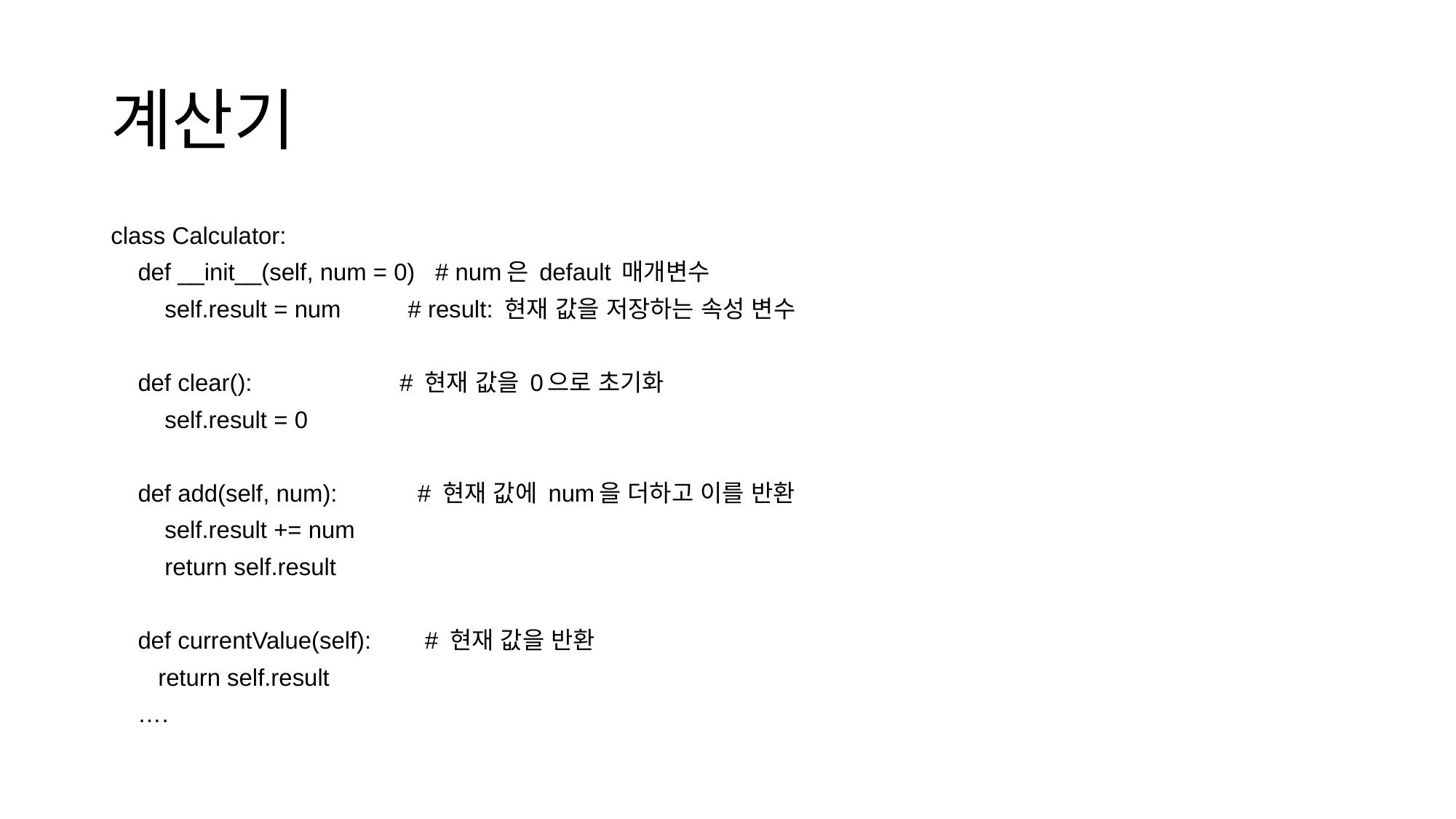

# 계산기
class Calculator:
    def __init__(self, num = 0)   # num은 default 매개변수
        self.result = num          # result: 현재 값을 저장하는 속성 변수

    def clear():                      # 현재 값을 0으로 초기화
        self.result = 0

    def add(self, num):            # 현재 값에 num을 더하고 이를 반환
        self.result += num
        return self.result

    def currentValue(self):        # 현재 값을 반환
       return self.result
    ….